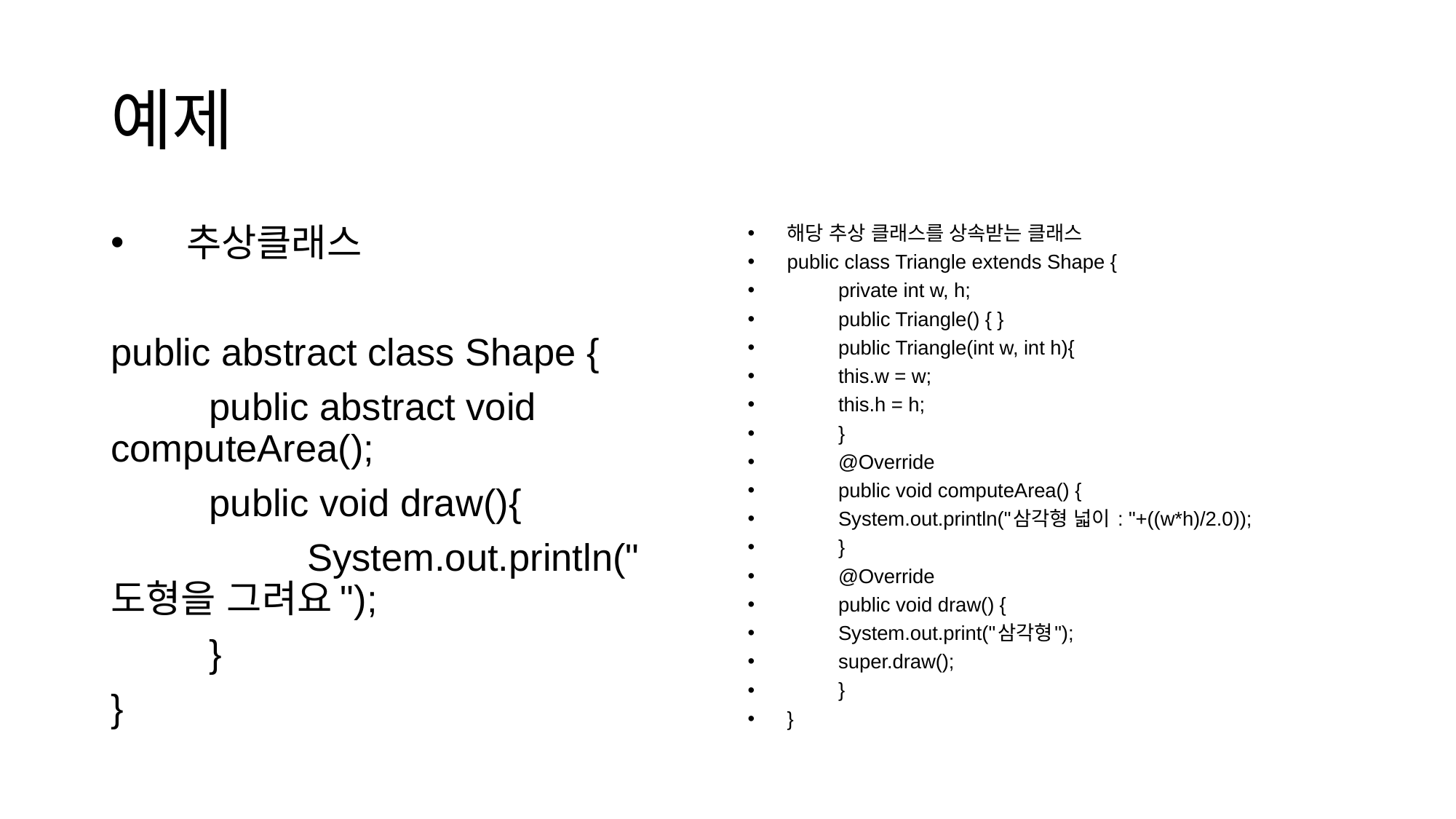

# 예제
추상클래스

public abstract class Shape {
	public abstract void computeArea();
	public void draw(){
		System.out.println("도형을 그려요");
	}
}

해당 추상 클래스를 상속받는 클래스
public class Triangle extends Shape {
	private int w, h;
	public Triangle() { }
	public Triangle(int w, int h){
		this.w = w;
		this.h = h;
	}
	@Override
	public void computeArea() {
		System.out.println("삼각형 넓이 : "+((w*h)/2.0));
	}
	@Override
	public void draw() {
		System.out.print("삼각형");
		super.draw();
	}
}